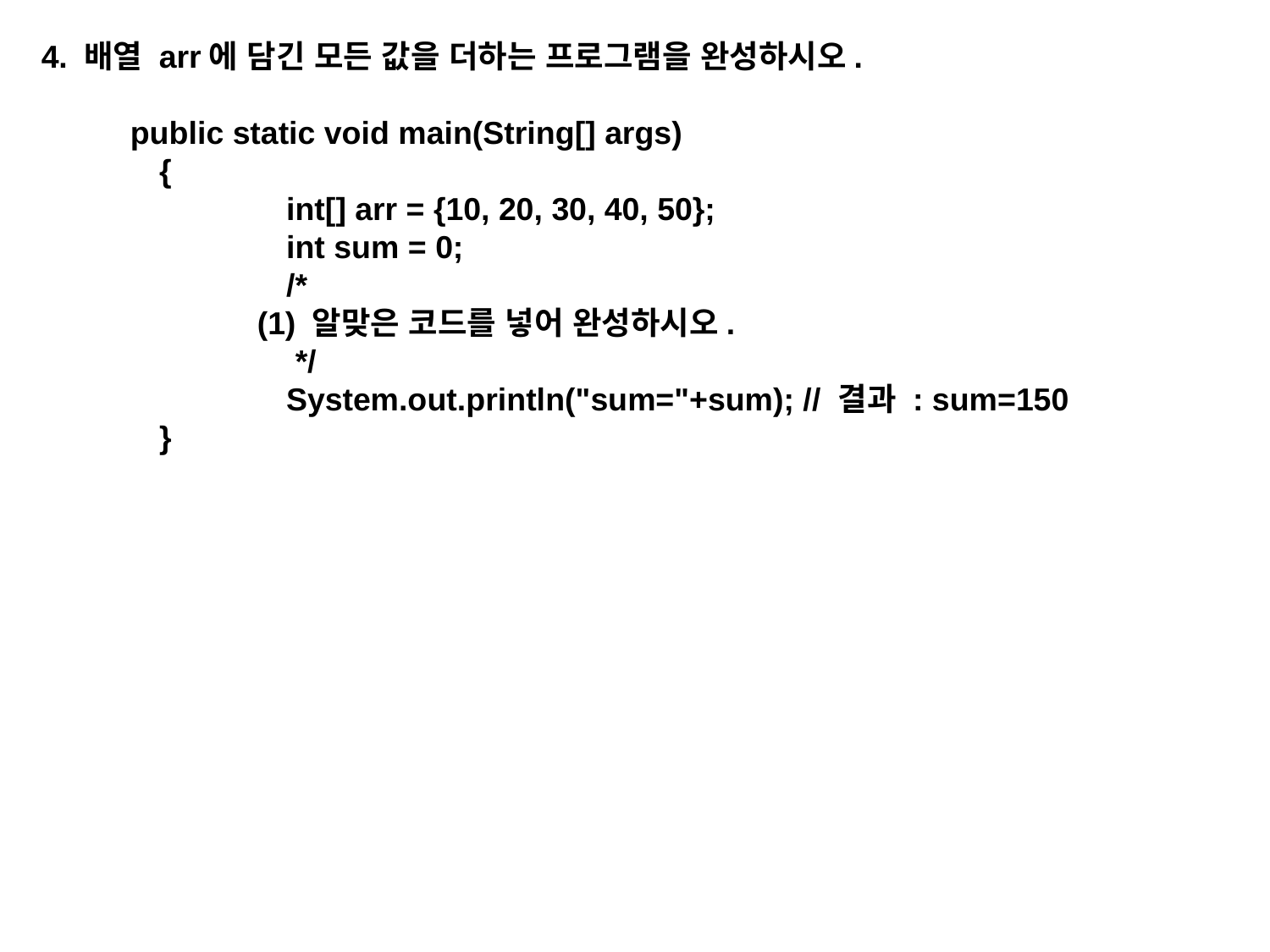

4. 배열 arr에 담긴 모든 값을 더하는 프로그램을 완성하시오.

           public static void main(String[] args)
	{
		int[] arr = {10, 20, 30, 40, 50};
		int sum = 0;
		/*
	           (1) 알맞은 코드를 넣어 완성하시오.
		 */
		System.out.println("sum="+sum); // 결과 : sum=150
	}